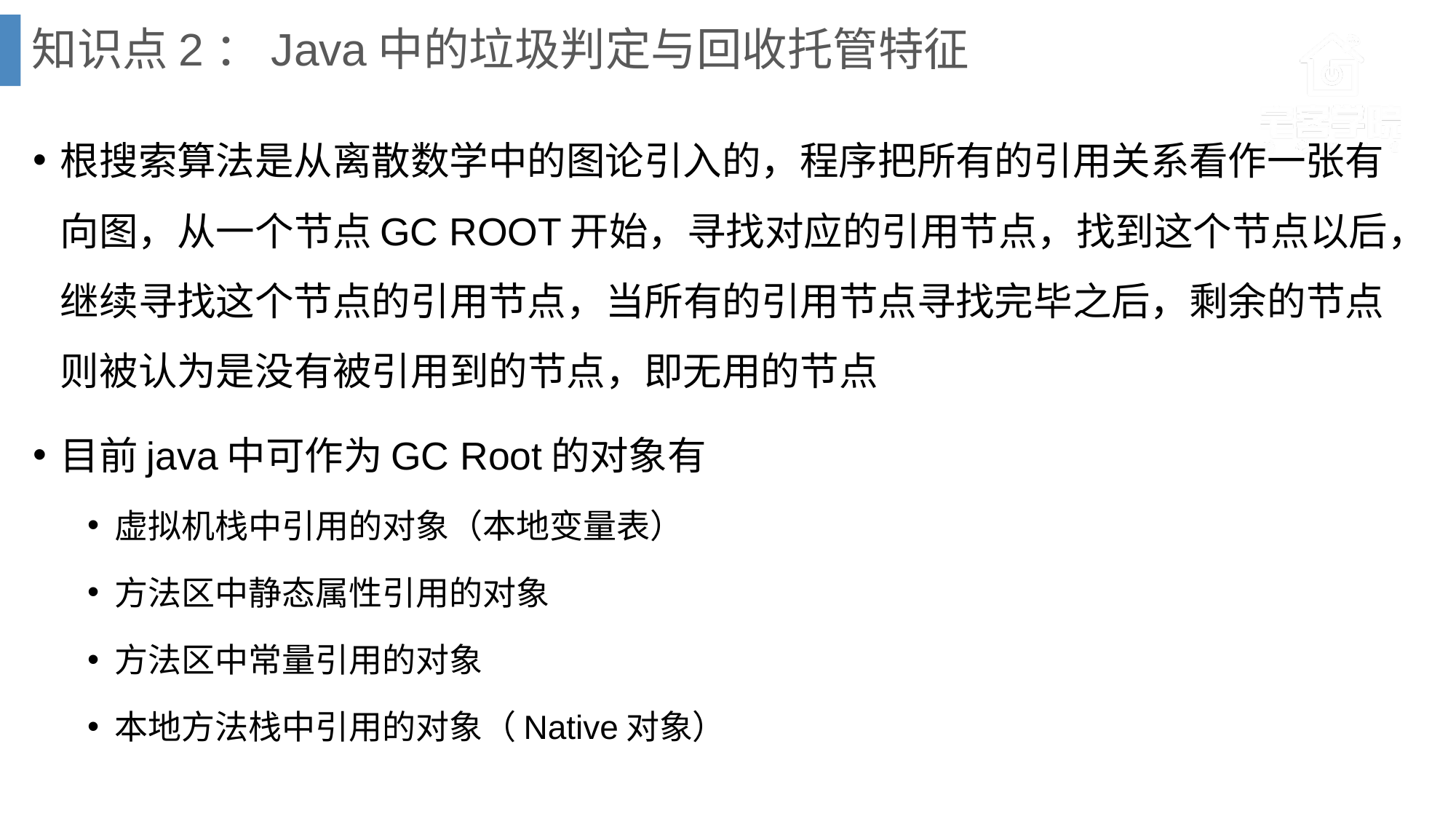

# 知识点2：Java中的垃圾判定与回收托管特征
根搜索算法是从离散数学中的图论引入的，程序把所有的引用关系看作一张有向图，从一个节点GC ROOT开始，寻找对应的引用节点，找到这个节点以后，继续寻找这个节点的引用节点，当所有的引用节点寻找完毕之后，剩余的节点则被认为是没有被引用到的节点，即无用的节点
目前java中可作为GC Root的对象有
虚拟机栈中引用的对象（本地变量表）
方法区中静态属性引用的对象
方法区中常量引用的对象
本地方法栈中引用的对象（Native对象）